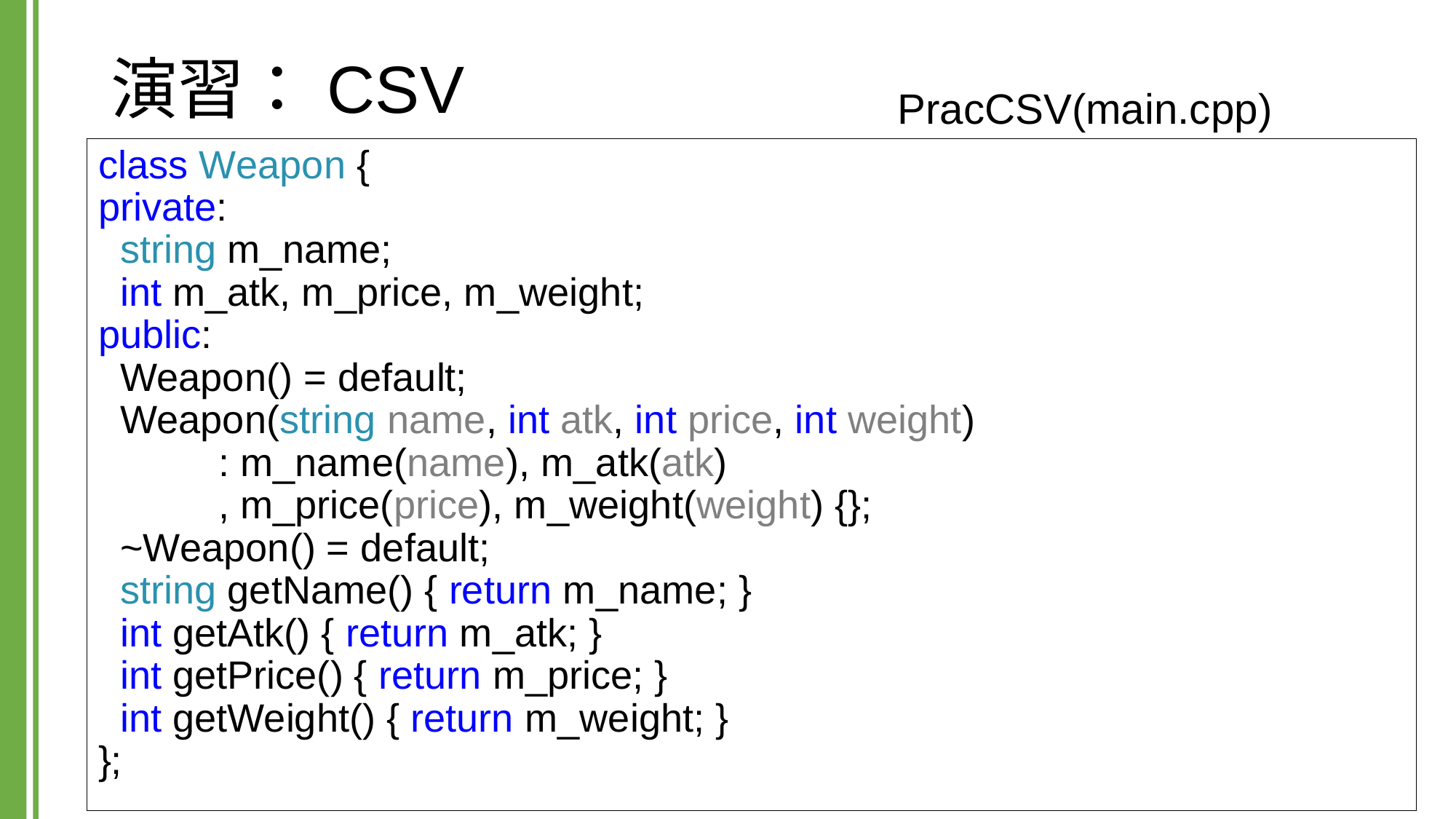

# 演習：CSV
PracCSV(main.cpp)
class Weapon {
private:
  string m_name;
  int m_atk, m_price, m_weight;
public:
  Weapon() = default;
  Weapon(string name, int atk, int price, int weight)
           : m_name(name), m_atk(atk)
           , m_price(price), m_weight(weight) {};
  ~Weapon() = default;
  string getName() { return m_name; }
  int getAtk() { return m_atk; }
  int getPrice() { return m_price; }
  int getWeight() { return m_weight; }
};